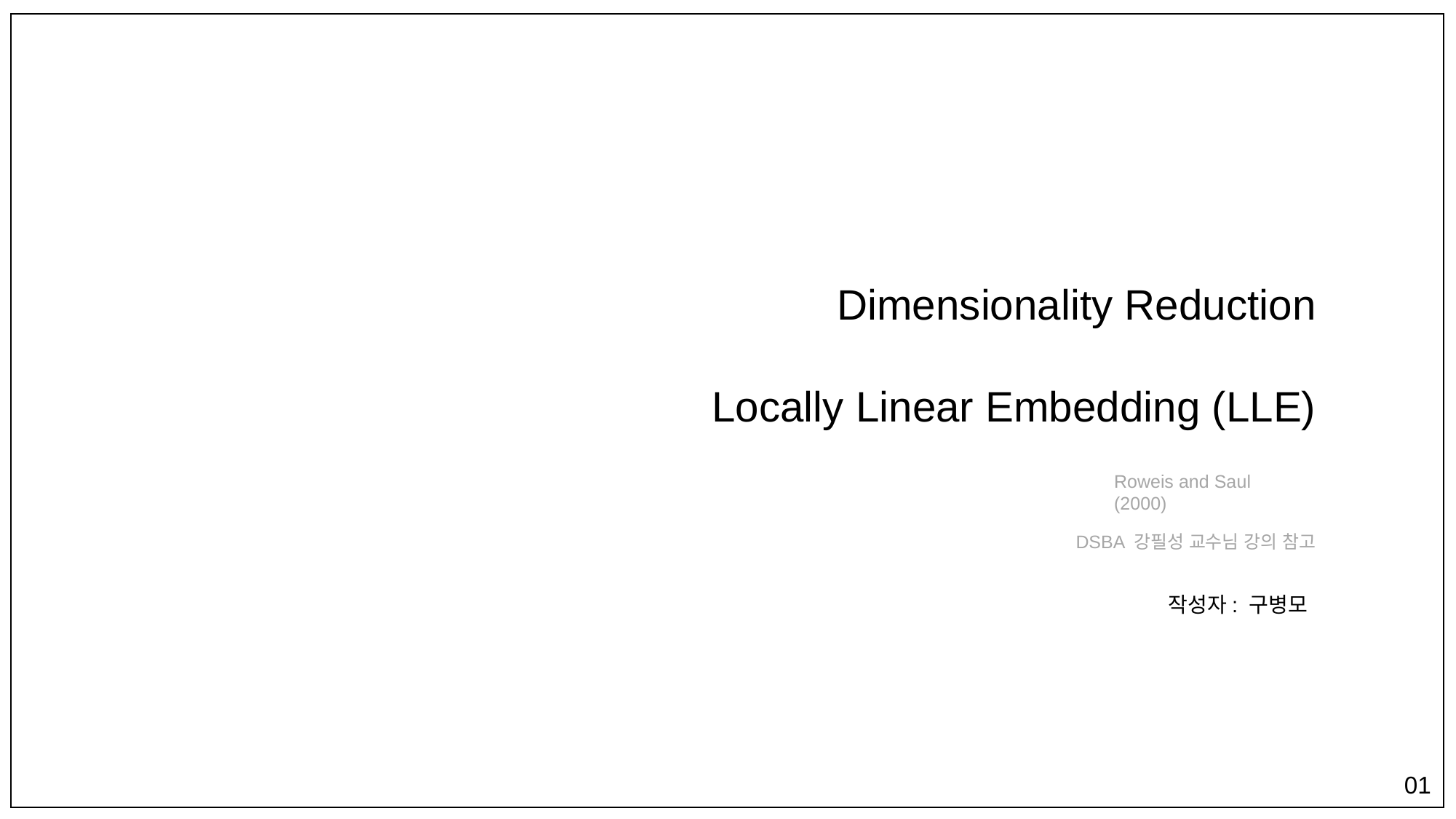

Dimensionality Reduction

Locally Linear Embedding (LLE)
Roweis and Saul (2000)
DSBA 강필성 교수님 강의 참고
작성자: 구병모
01